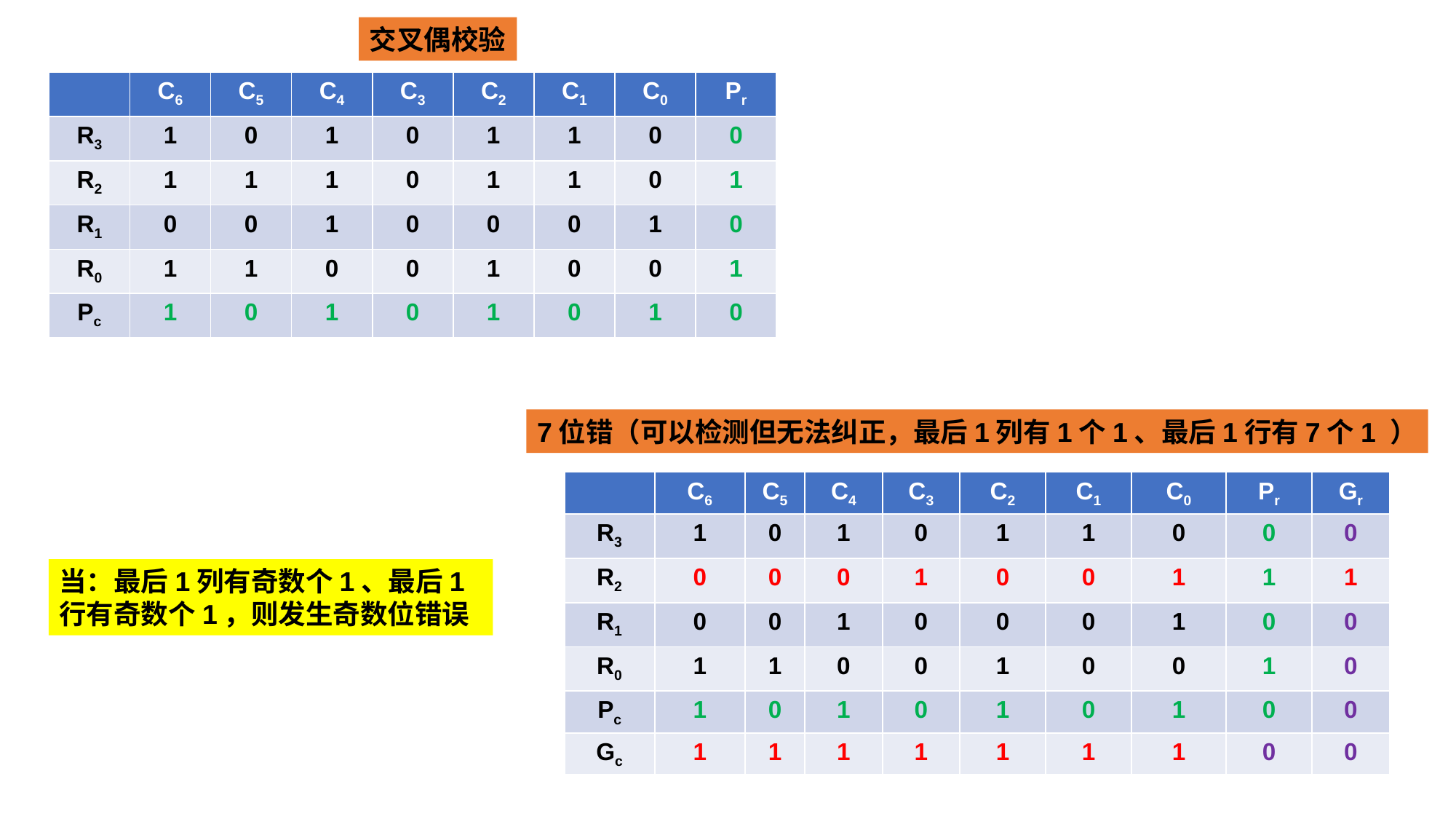

交叉偶校验
|  | C6 | C5 | C4 | C3 | C2 | C1 | C0 | Pr |
| --- | --- | --- | --- | --- | --- | --- | --- | --- |
| R3 | 1 | 0 | 1 | 0 | 1 | 1 | 0 | 0 |
| R2 | 1 | 1 | 1 | 0 | 1 | 1 | 0 | 1 |
| R1 | 0 | 0 | 1 | 0 | 0 | 0 | 1 | 0 |
| R0 | 1 | 1 | 0 | 0 | 1 | 0 | 0 | 1 |
| Pc | 1 | 0 | 1 | 0 | 1 | 0 | 1 | 0 |
7位错（可以检测但无法纠正，最后1列有1个1、最后1行有7个1 ）
|  | C6 | C5 | C4 | C3 | C2 | C1 | C0 | Pr | Gr |
| --- | --- | --- | --- | --- | --- | --- | --- | --- | --- |
| R3 | 1 | 0 | 1 | 0 | 1 | 1 | 0 | 0 | 0 |
| R2 | 0 | 0 | 0 | 1 | 0 | 0 | 1 | 1 | 1 |
| R1 | 0 | 0 | 1 | 0 | 0 | 0 | 1 | 0 | 0 |
| R0 | 1 | 1 | 0 | 0 | 1 | 0 | 0 | 1 | 0 |
| Pc | 1 | 0 | 1 | 0 | 1 | 0 | 1 | 0 | 0 |
| Gc | 1 | 1 | 1 | 1 | 1 | 1 | 1 | 0 | 0 |
当：最后1列有奇数个1、最后1行有奇数个1，则发生奇数位错误